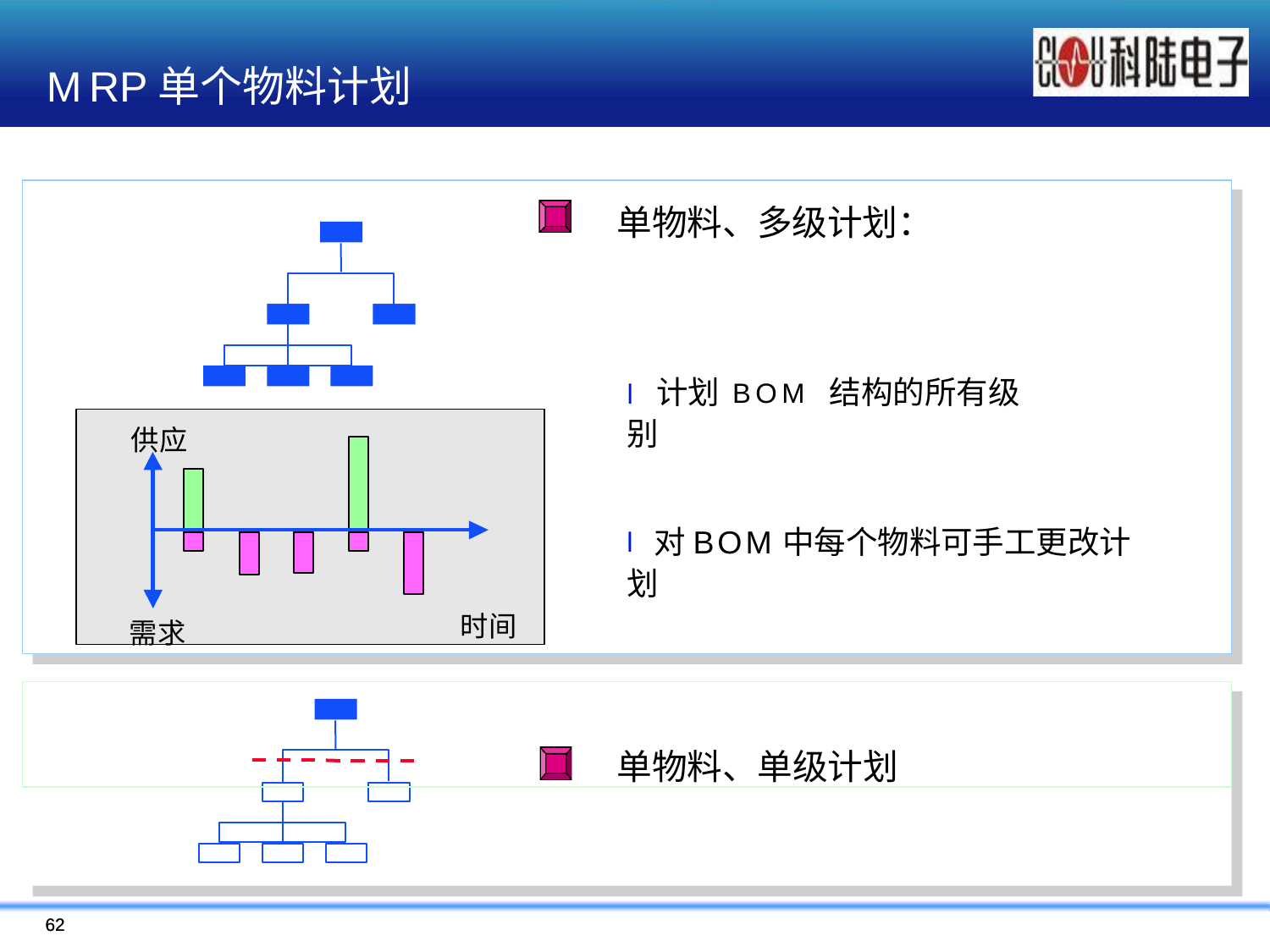

# MRP单个物料计划

单物料、多级计划：

l 计划BOM 结构的所有级别

供应

l 对BOM中每个物料可手工更改计划
时间

需求

单物料、单级计划

62
62